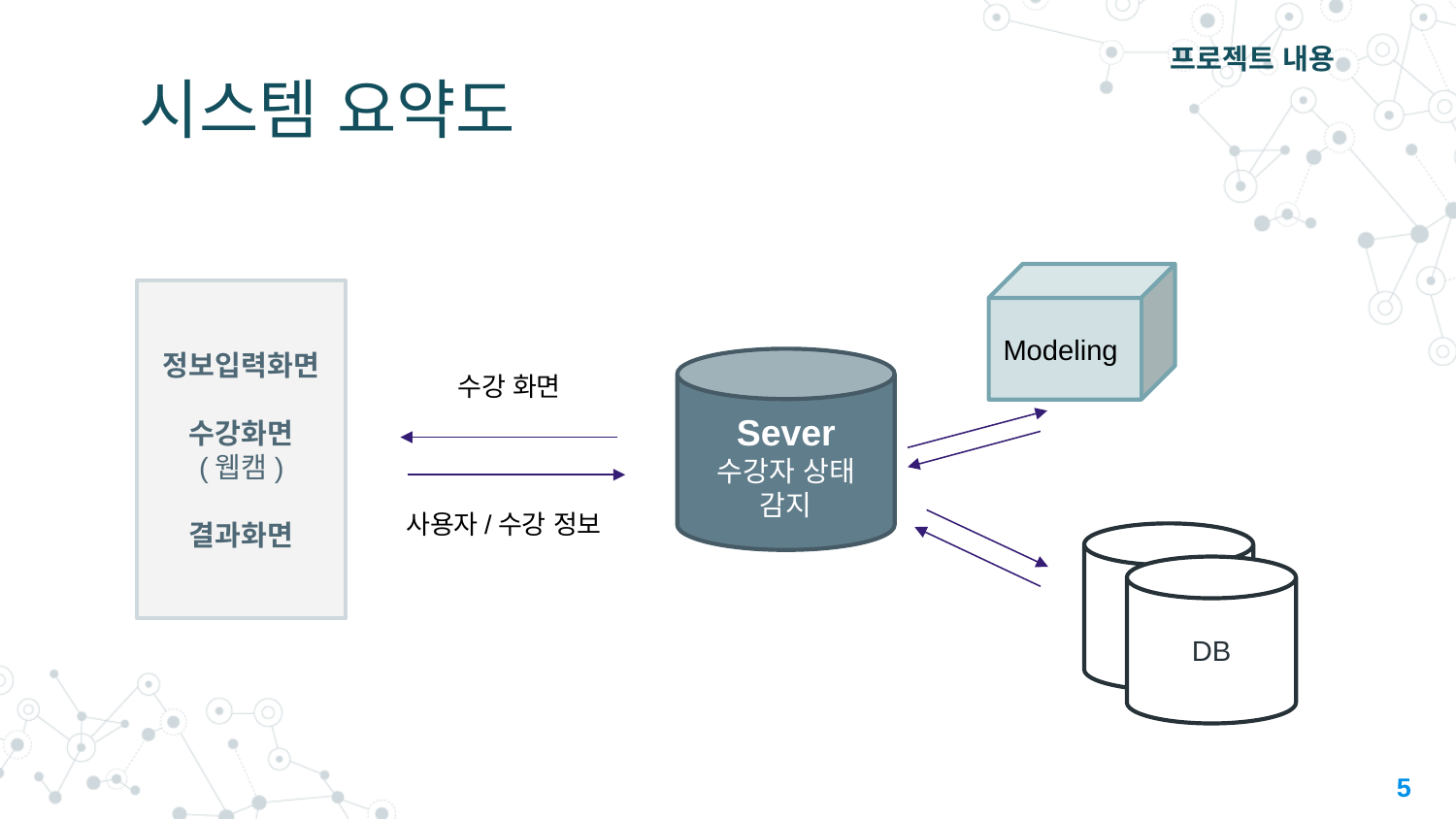

프로젝트 내용
# 시스템 요약도
Modeling
정보입력화면

수강화면
(웹캠)

결과화면
Sever
수강자 상태 감지
수강 화면
사용자/수강 정보

DB
5